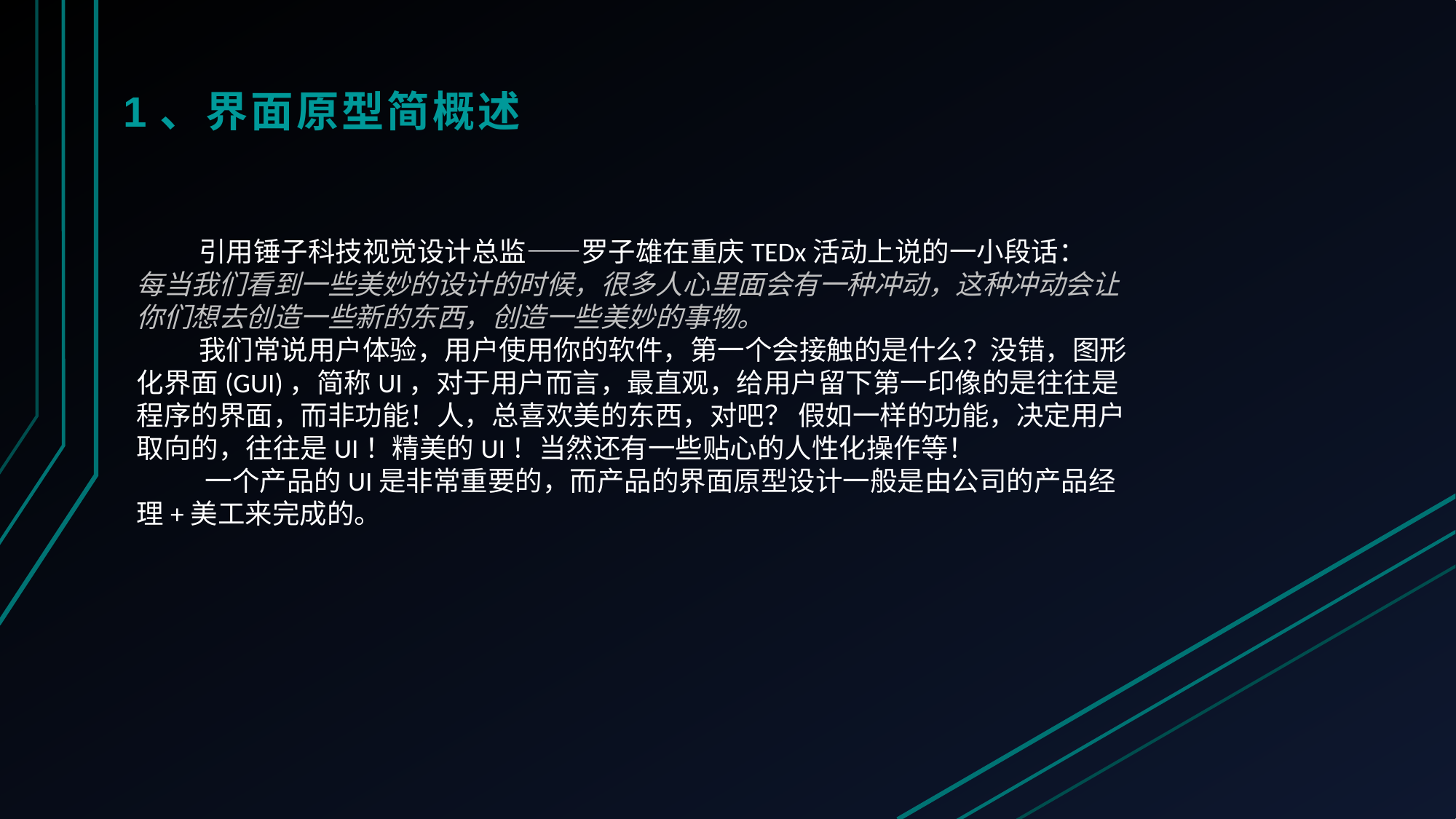

1、界面原型简概述
         引用锤子科技视觉设计总监——罗子雄在重庆TEDx活动上说的一小段话：
每当我们看到一些美妙的设计的时候，很多人心里面会有一种冲动，这种冲动会让你们想去创造一些新的东西，创造一些美妙的事物。
         我们常说用户体验，用户使用你的软件，第一个会接触的是什么？没错，图形化界面(GUI)，简称UI，对于用户而言，最直观，给用户留下第一印像的是往往是程序的界面，而非功能！人，总喜欢美的东西，对吧？ 假如一样的功能，决定用户取向的，往往是UI！精美的UI！当然还有一些贴心的人性化操作等！
          一个产品的UI是非常重要的，而产品的界面原型设计一般是由公司的产品经理+美工来完成的。